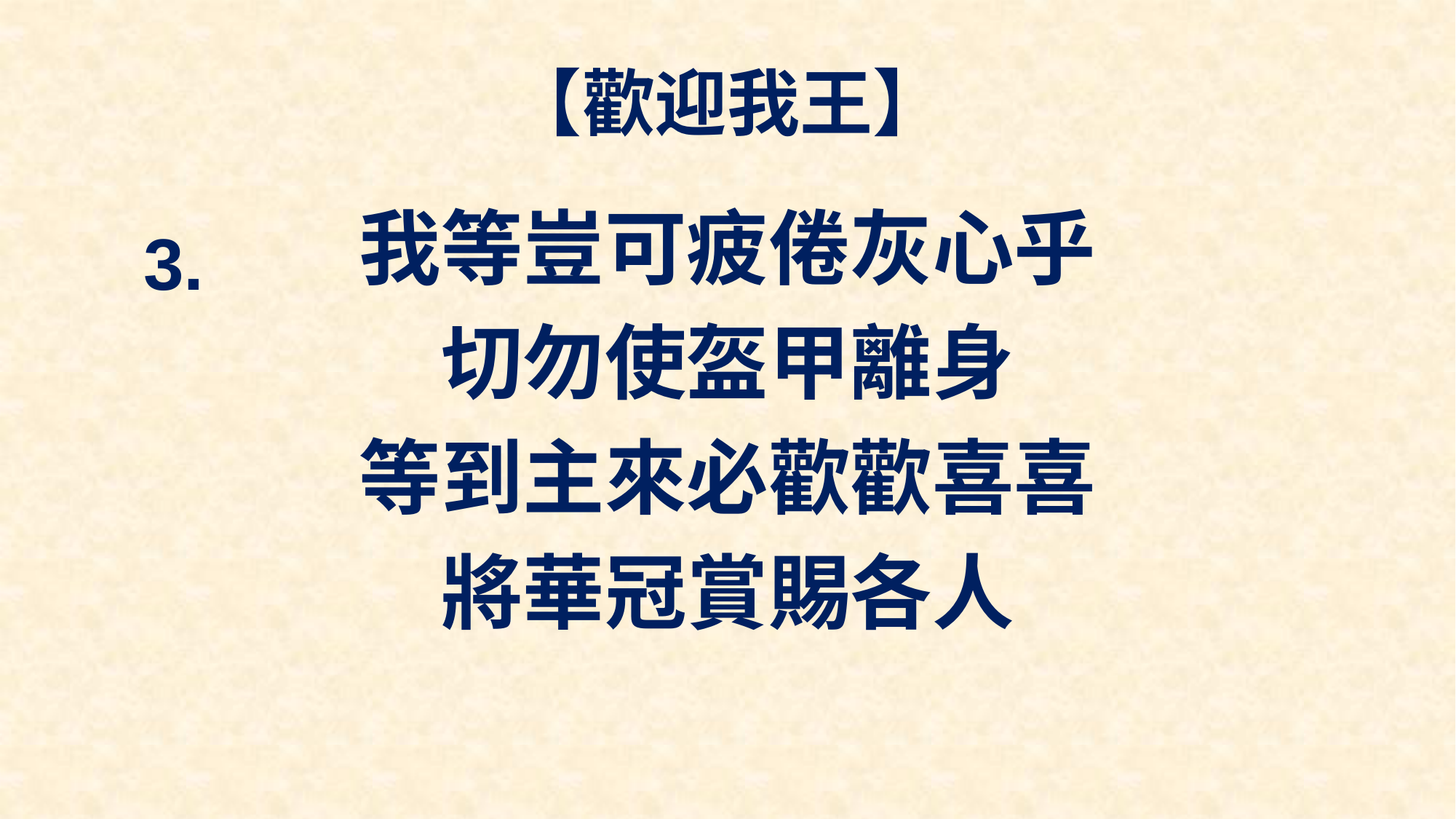

# 【歡迎我王】
我等豈可疲倦灰心乎
切勿使盔甲離身
等到主來必歡歡喜喜
將華冠賞賜各人
3.